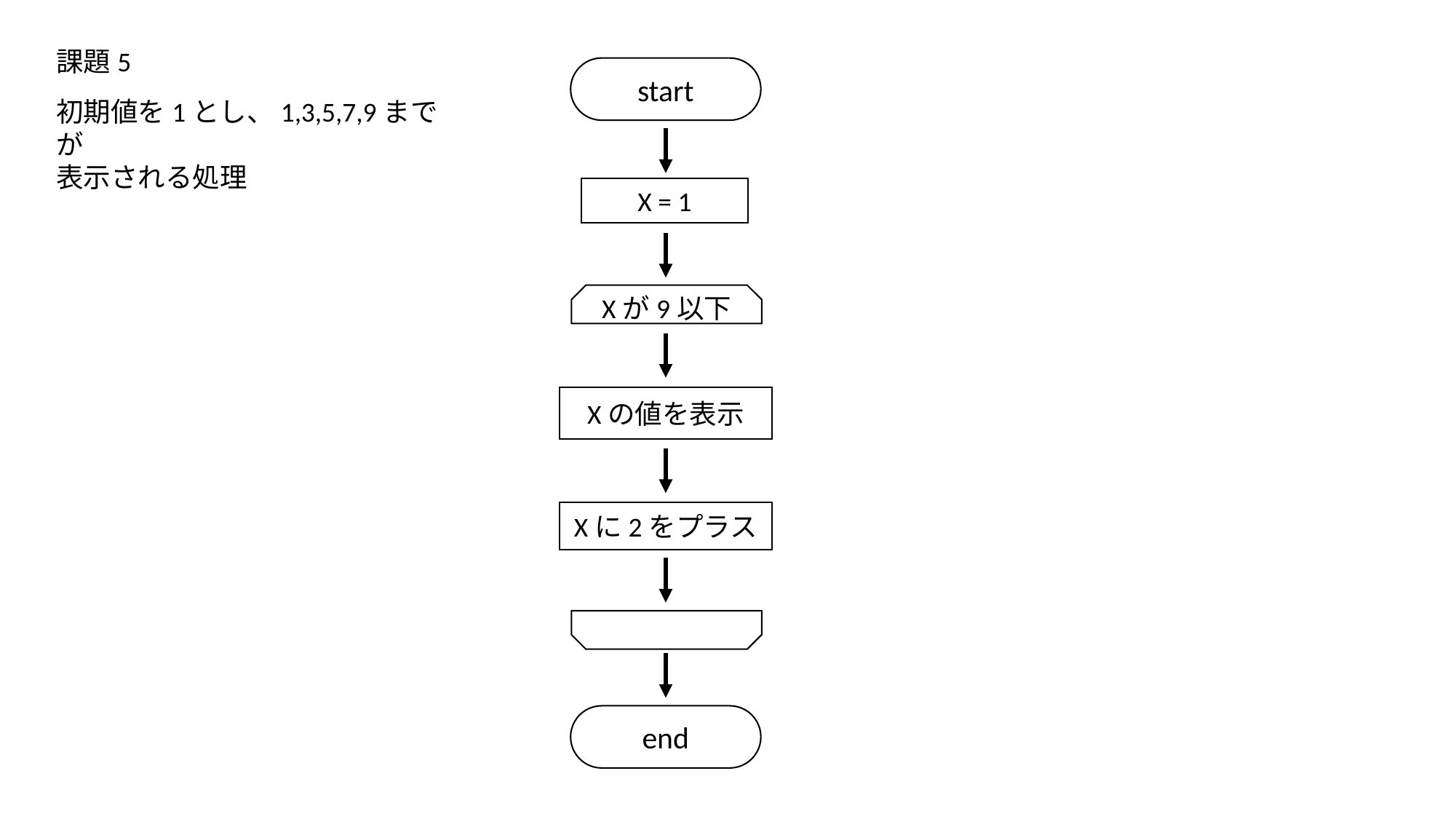

課題5
start
初期値を1とし、1,3,5,7,9までが
表示される処理
X = 1
Xが9以下
Xの値を表示
Xに2をプラス

end